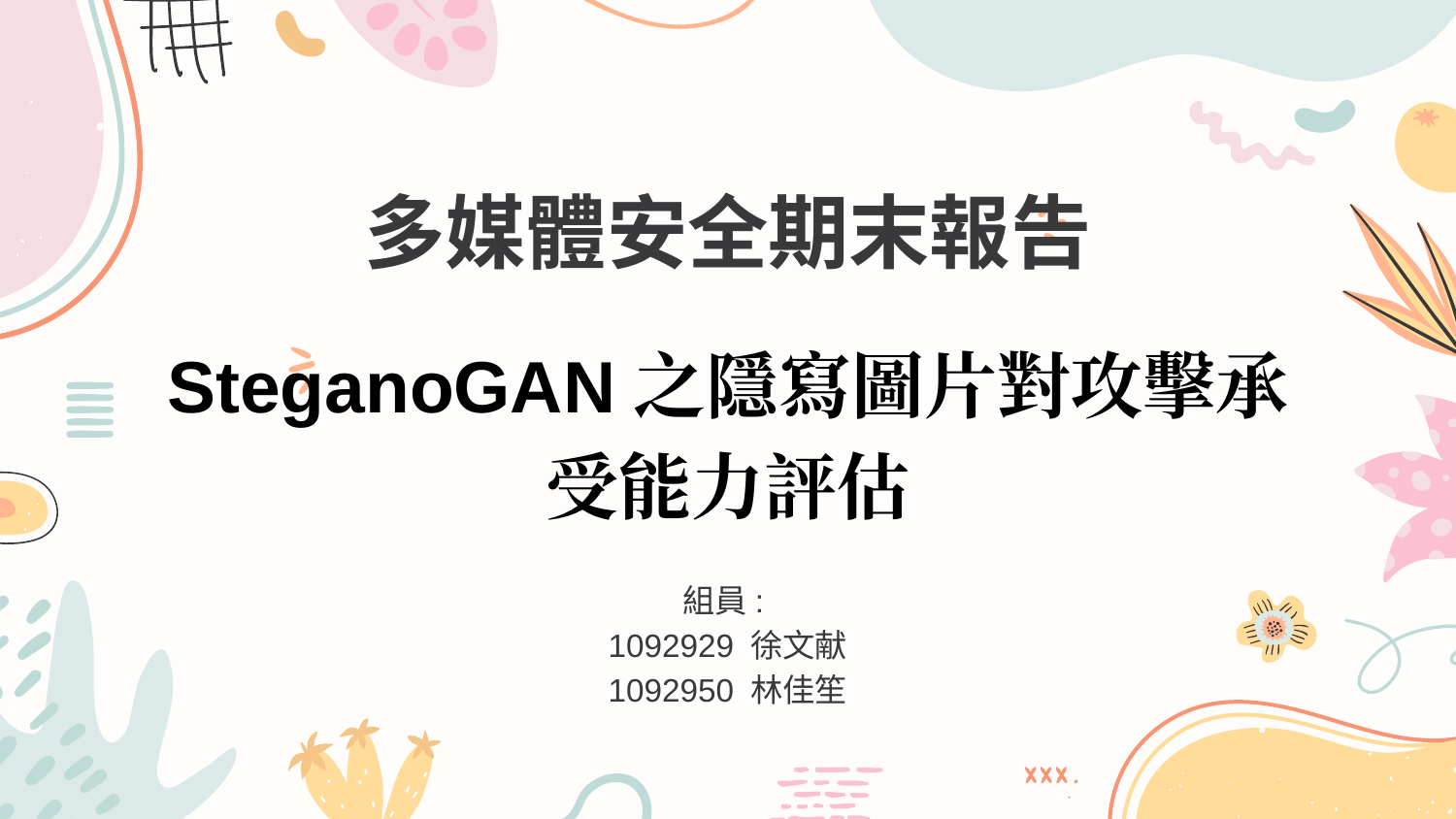

# 多媒體安全期末報告
SteganoGAN之隱寫圖片對攻擊承受能力評估

組員:
1092929 徐文献
1092950 林佳笙